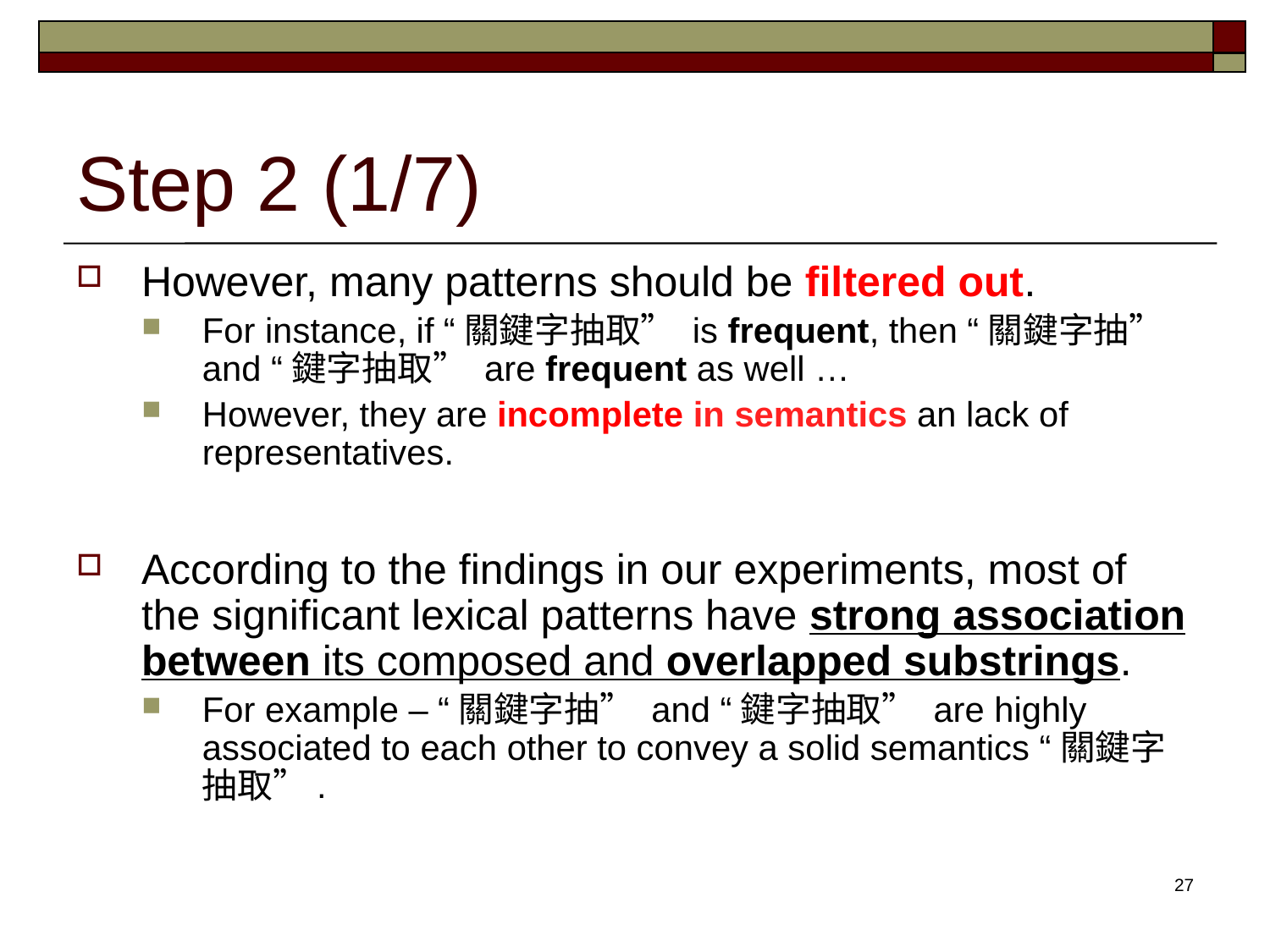

# Step 2 (1/7)
However, many patterns should be filtered out.
For instance, if “關鍵字抽取” is frequent, then “關鍵字抽” and “鍵字抽取” are frequent as well …
However, they are incomplete in semantics an lack of representatives.

According to the findings in our experiments, most of the significant lexical patterns have strong association between its composed and overlapped substrings.
For example – “關鍵字抽” and “鍵字抽取” are highly associated to each other to convey a solid semantics “關鍵字抽取”.

27